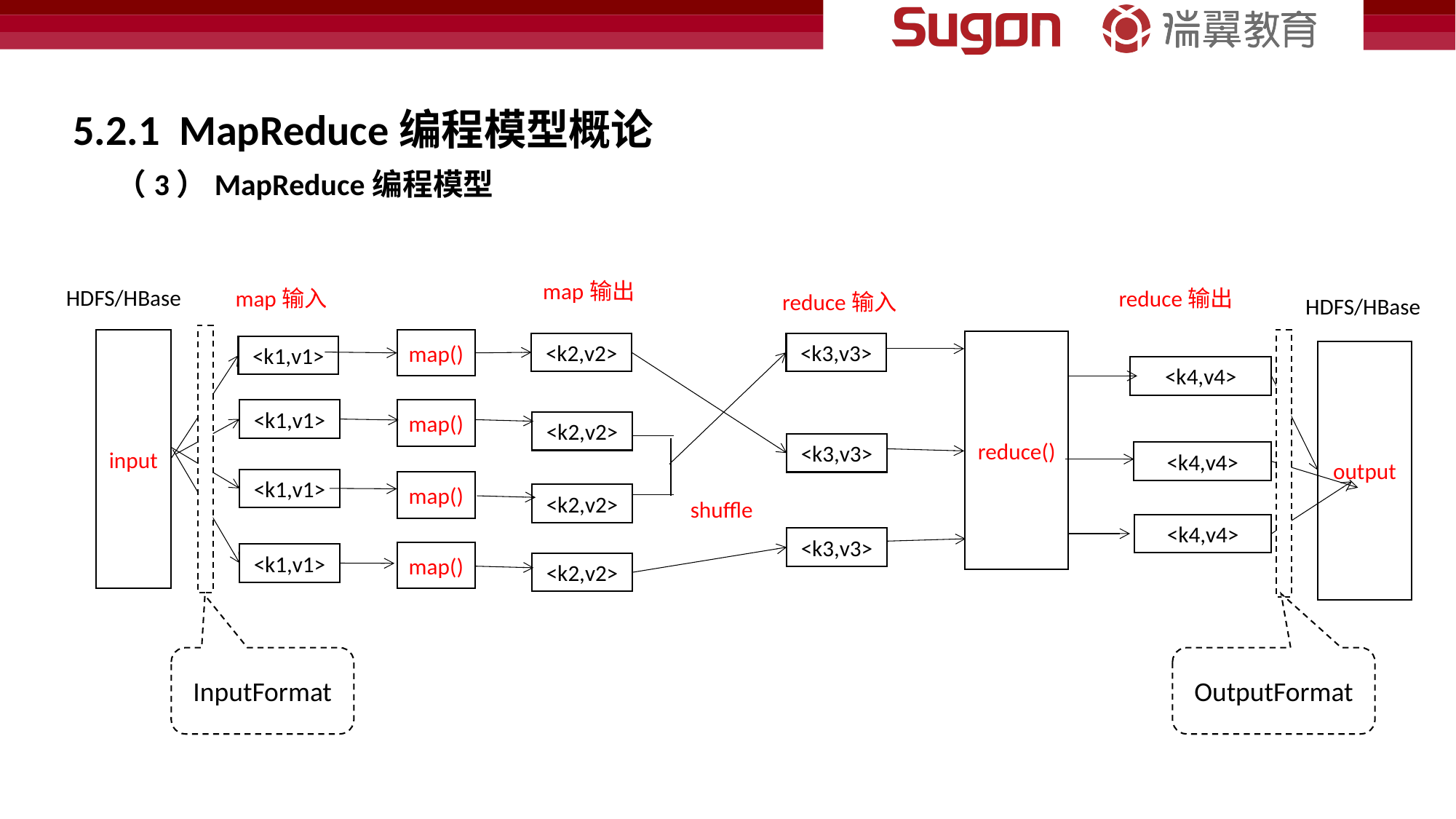

5.2.1  MapReduce编程模型概论
（3）MapReduce编程模型
map输出
HDFS/HBase
map输入
reduce输出
reduce输入
HDFS/HBase

input
map()

reduce()
<k2,v2>
<k3,v3>
<k1,v1>
output
<k4,v4>
<k1,v1>
map()
<k2,v2>
<k3,v3>
<k4,v4>
<k1,v1>
map()
<k2,v2>
shuffle
<k4,v4>
<k3,v3>
map()
<k1,v1>
<k2,v2>
InputFormat
OutputFormat